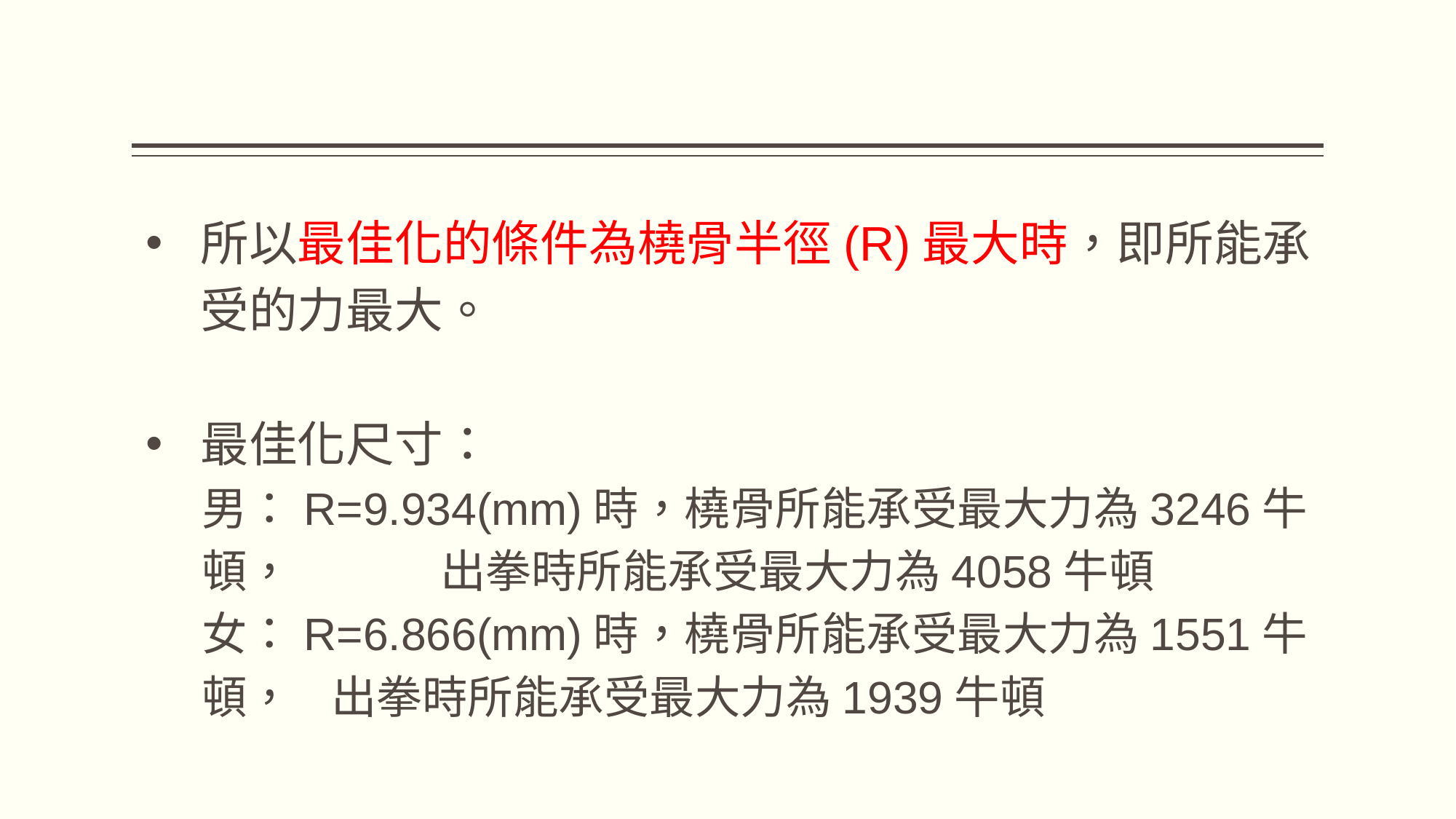

#
所以最佳化的條件為橈骨半徑(R)最大時，即所能承受的力最大。

最佳化尺寸：
男：R=9.934(mm)時，橈骨所能承受最大力為3246牛頓，		  出拳時所能承受最大力為4058牛頓
女：R=6.866(mm)時，橈骨所能承受最大力為1551牛頓，	  出拳時所能承受最大力為1939牛頓